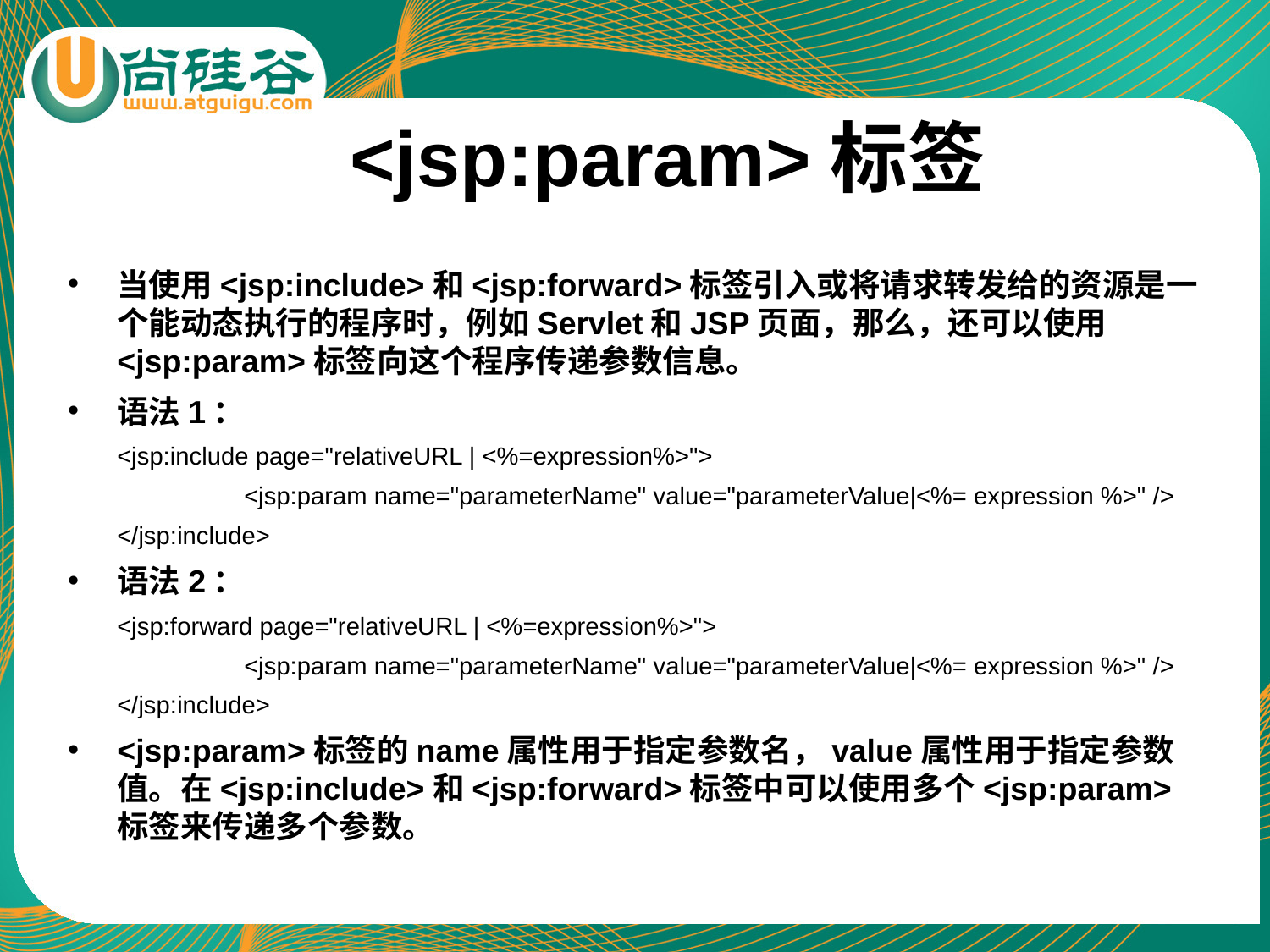

# <jsp:param>标签
当使用<jsp:include>和<jsp:forward>标签引入或将请求转发给的资源是一个能动态执行的程序时，例如Servlet和JSP页面，那么，还可以使用<jsp:param>标签向这个程序传递参数信息。
语法1：
	<jsp:include page="relativeURL | <%=expression%>">
		<jsp:param name="parameterName" value="parameterValue|<%= expression %>" />
	</jsp:include>
语法2：
	<jsp:forward page="relativeURL | <%=expression%>">
		<jsp:param name="parameterName" value="parameterValue|<%= expression %>" />
	</jsp:include>
<jsp:param>标签的name属性用于指定参数名，value属性用于指定参数值。在<jsp:include>和<jsp:forward>标签中可以使用多个<jsp:param>标签来传递多个参数。